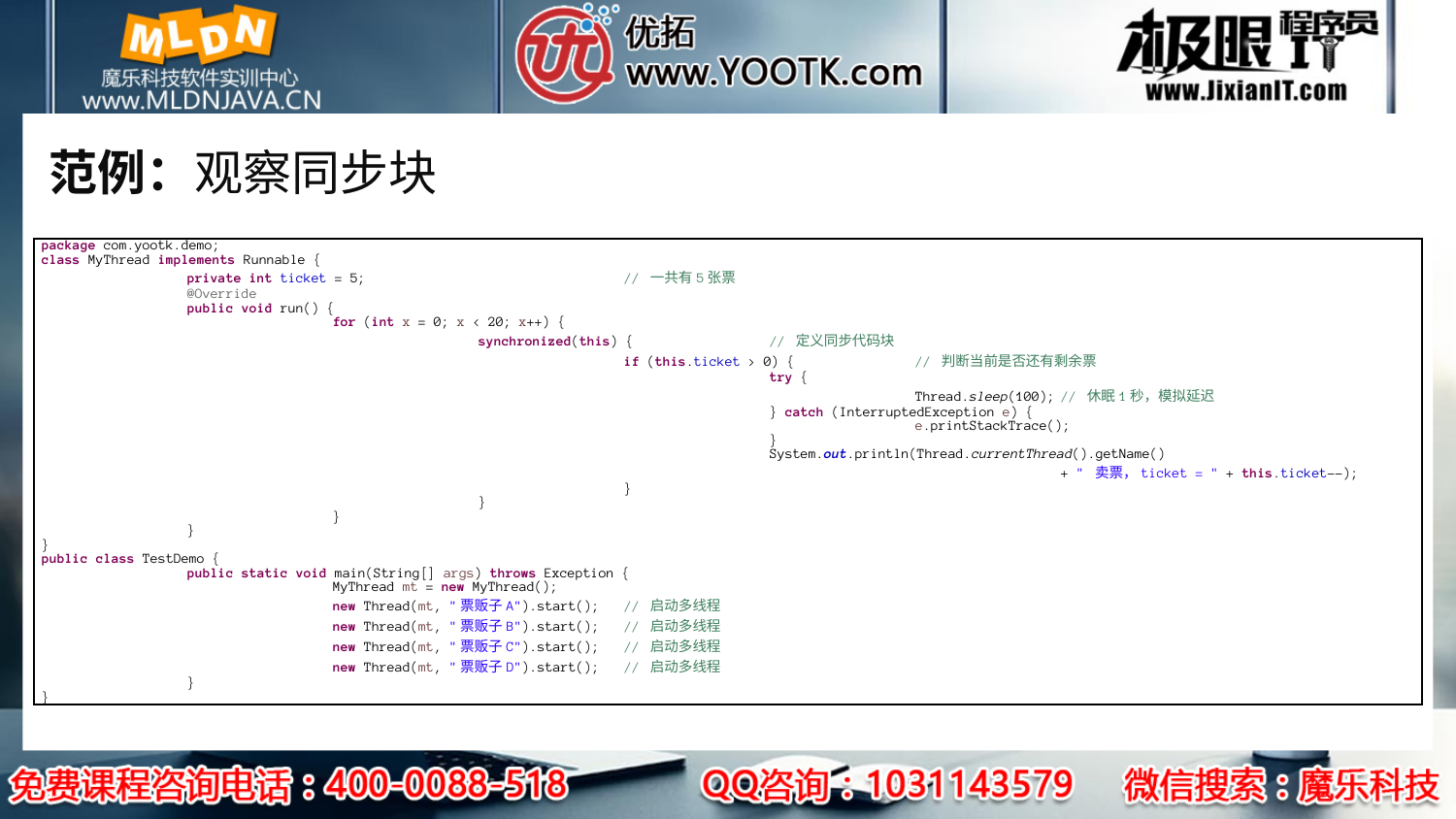

# 范例：观察同步块
| package com.yootk.demo; class MyThread implements Runnable { private int ticket = 5; // 一共有5张票 @Override public void run() { for (int x = 0; x < 20; x++) { synchronized(this) { // 定义同步代码块 if (this.ticket > 0) { // 判断当前是否还有剩余票 try { Thread.sleep(100); // 休眠1秒，模拟延迟 } catch (InterruptedException e) { e.printStackTrace(); } System.out.println(Thread.currentThread().getName() + " 卖票，ticket = " + this.ticket--); } } } } } public class TestDemo { public static void main(String[] args) throws Exception { MyThread mt = new MyThread(); new Thread(mt, "票贩子A").start(); // 启动多线程 new Thread(mt, "票贩子B").start(); // 启动多线程 new Thread(mt, "票贩子C").start(); // 启动多线程 new Thread(mt, "票贩子D").start(); // 启动多线程 } } |
| --- |